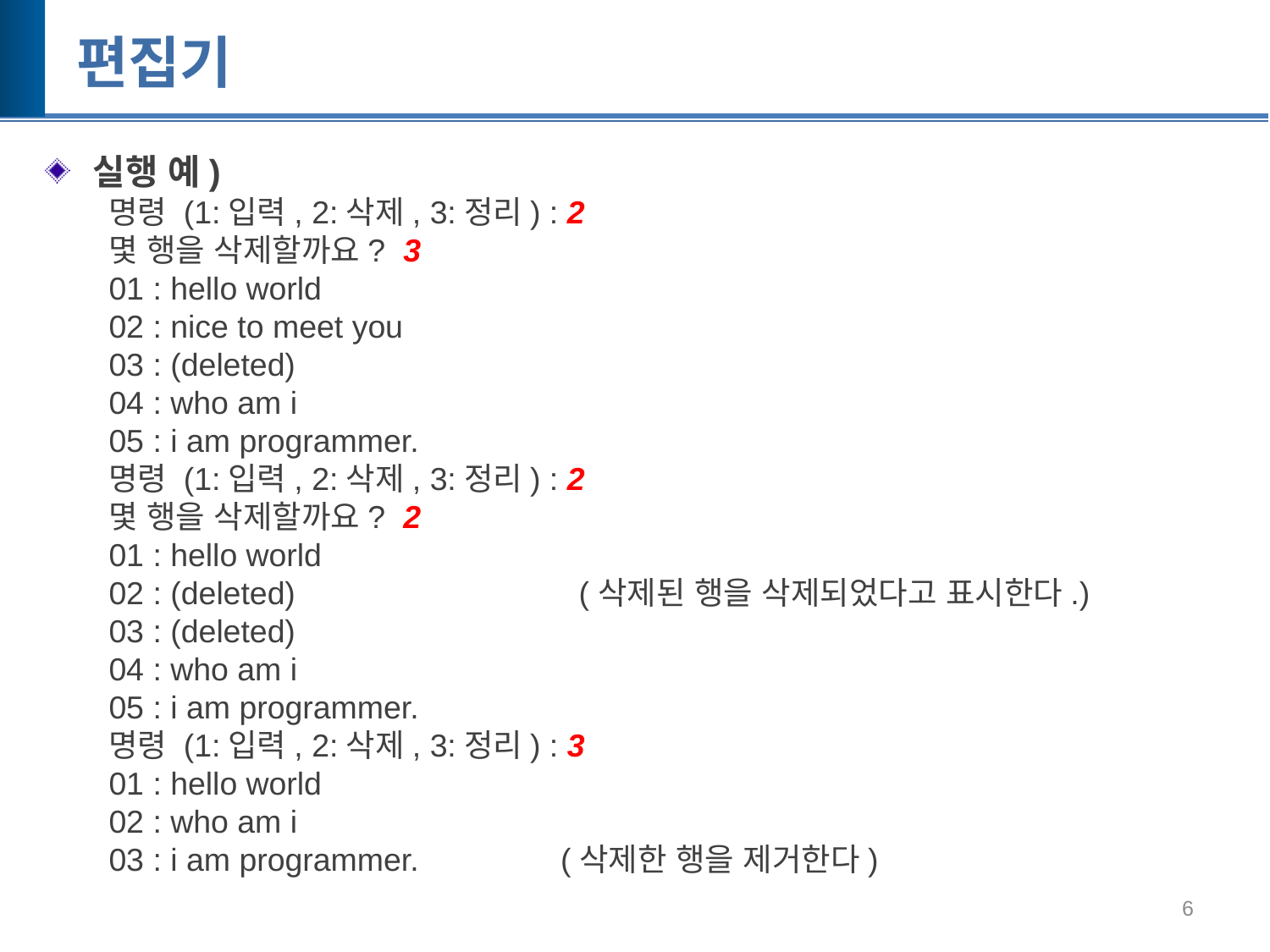

# 편집기
실행 예)
명령 (1:입력, 2:삭제, 3:정리) : 2
몇 행을 삭제할까요?  3
01 : hello world
02 : nice to meet you
03 : (deleted)
04 : who am i
05 : i am programmer.
명령 (1:입력, 2:삭제, 3:정리) : 2
몇 행을 삭제할까요?  2
01 : hello world
02 : (deleted)                                (삭제된 행을 삭제되었다고 표시한다.)
03 : (deleted)
04 : who am i
05 : i am programmer.
명령 (1:입력, 2:삭제, 3:정리) : 3
01 : hello world
02 : who am i
03 : i am programmer.                (삭제한 행을 제거한다)

6